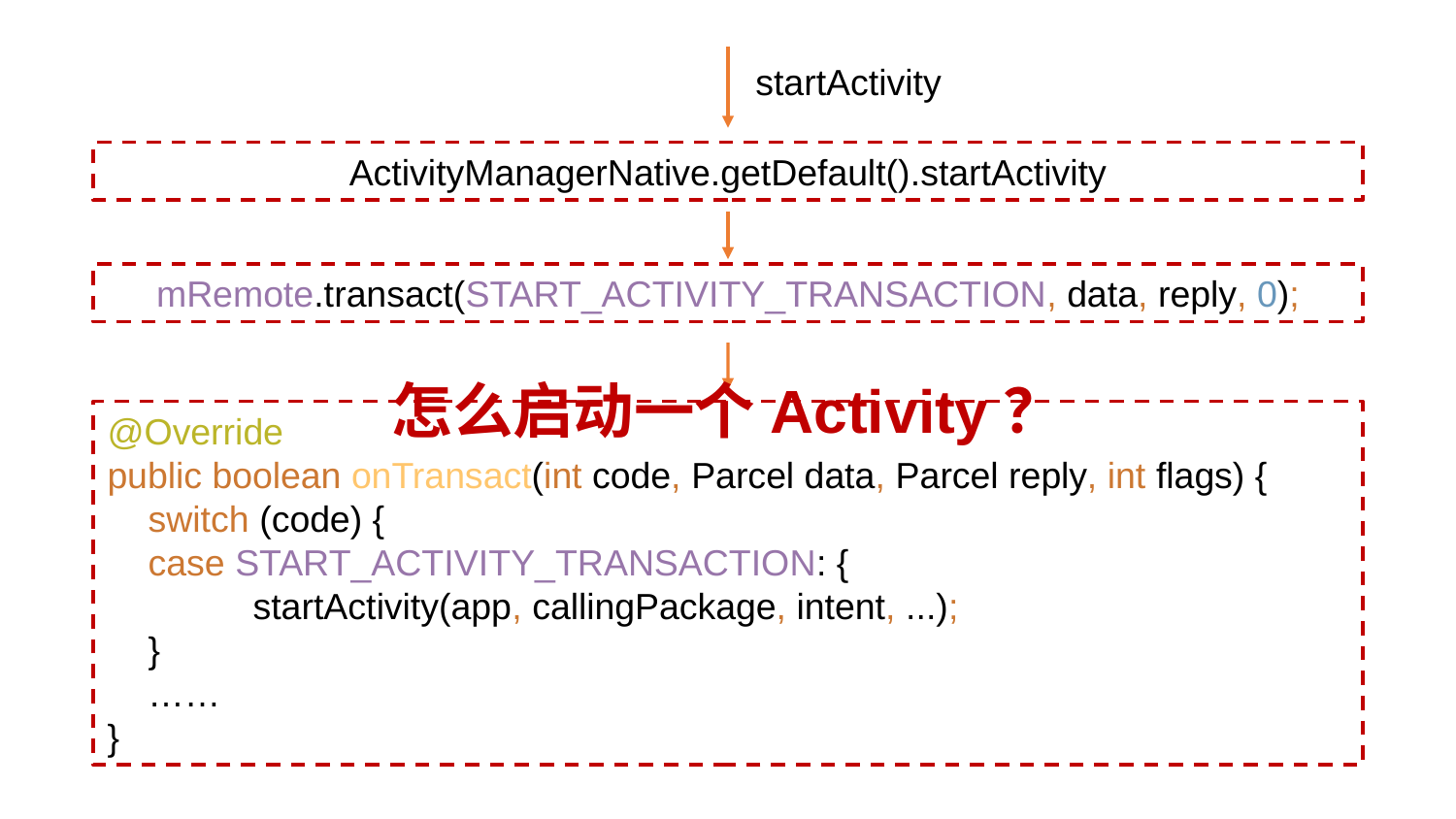

startActivity
ActivityManagerNative.getDefault().startActivity
mRemote.transact(START_ACTIVITY_TRANSACTION, data, reply, 0);
怎么启动一个Activity？
@Override
public boolean onTransact(int code, Parcel data, Parcel reply, int flags) {
    switch (code) {
    case START_ACTIVITY_TRANSACTION: {
	startActivity(app, callingPackage, intent, ...);
    }
    ……
}